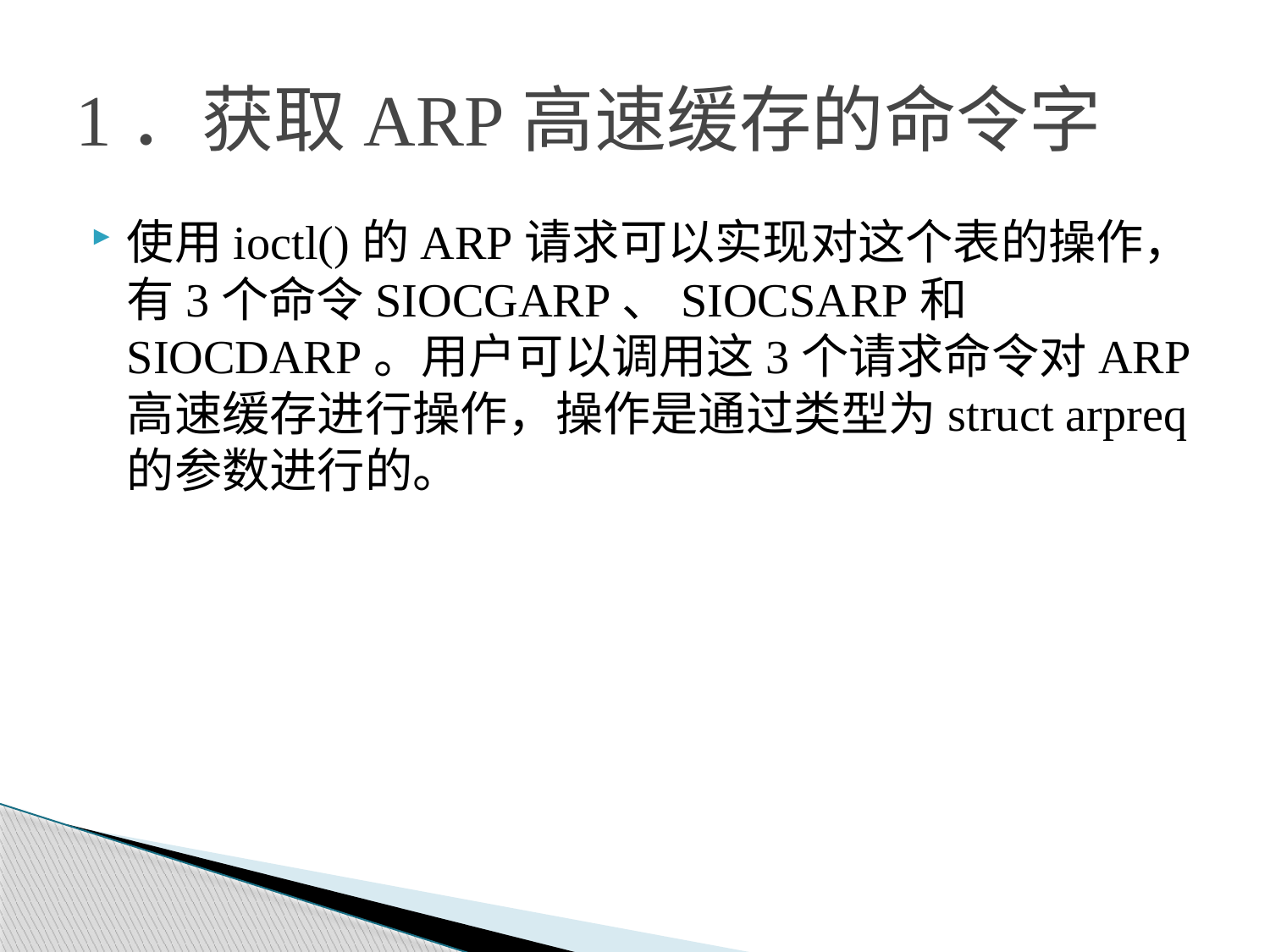

# 1．获取ARP高速缓存的命令字
使用ioctl()的ARP请求可以实现对这个表的操作，有3个命令SIOCGARP、SIOCSARP和SIOCDARP。用户可以调用这3个请求命令对ARP高速缓存进行操作，操作是通过类型为struct arpreq的参数进行的。